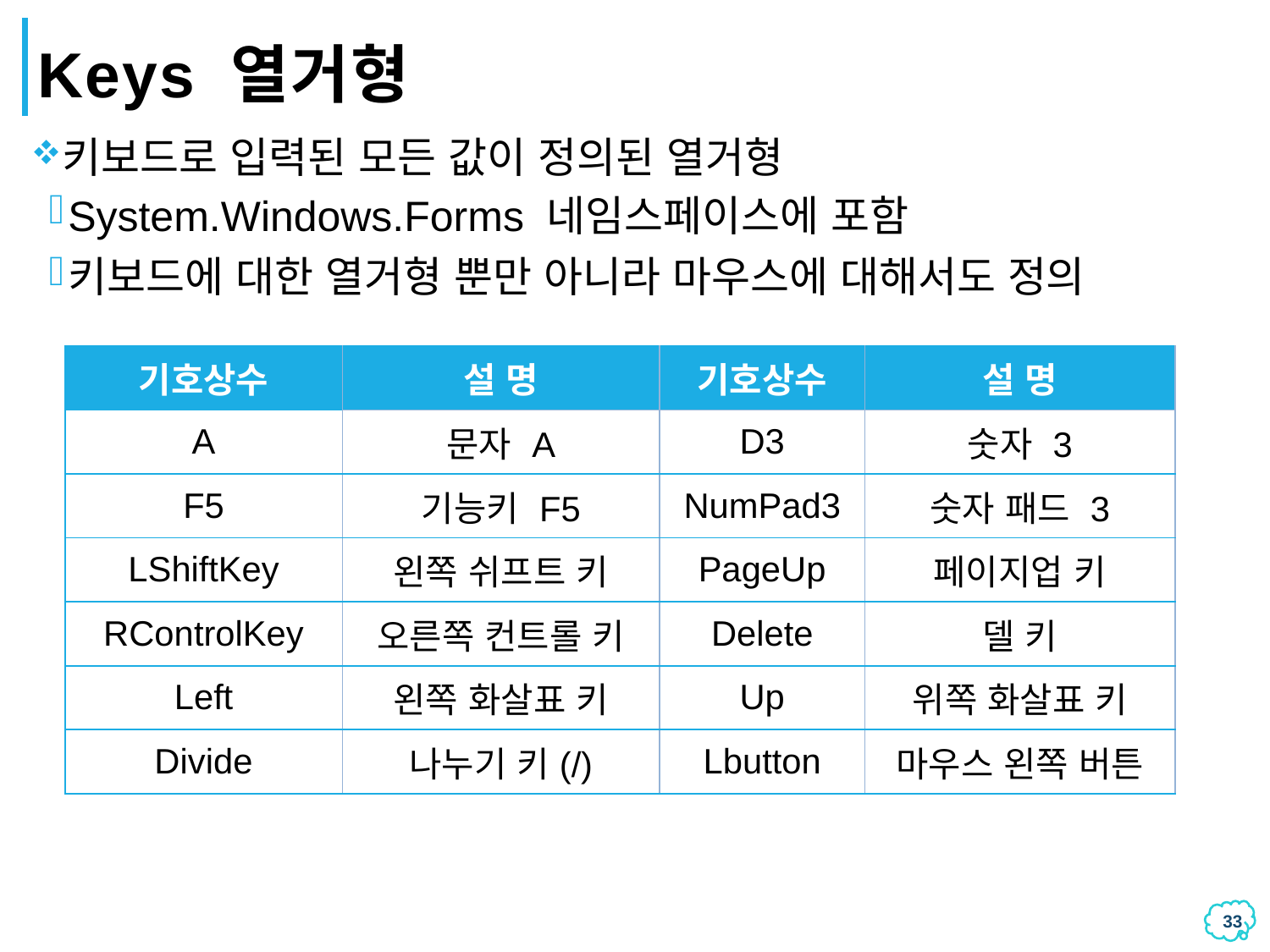

# Keys 열거형
키보드로 입력된 모든 값이 정의된 열거형
System.Windows.Forms 네임스페이스에 포함
키보드에 대한 열거형 뿐만 아니라 마우스에 대해서도 정의
| 기호상수 | 설 명 | 기호상수 | 설 명 |
| --- | --- | --- | --- |
| A | 문자 A | D3 | 숫자 3 |
| F5 | 기능키 F5 | NumPad3 | 숫자 패드 3 |
| LShiftKey | 왼쪽 쉬프트 키 | PageUp | 페이지업 키 |
| RControlKey | 오른쪽 컨트롤 키 | Delete | 델 키 |
| Left | 왼쪽 화살표 키 | Up | 위쪽 화살표 키 |
| Divide | 나누기 키(/) | Lbutton | 마우스 왼쪽 버튼 |
33